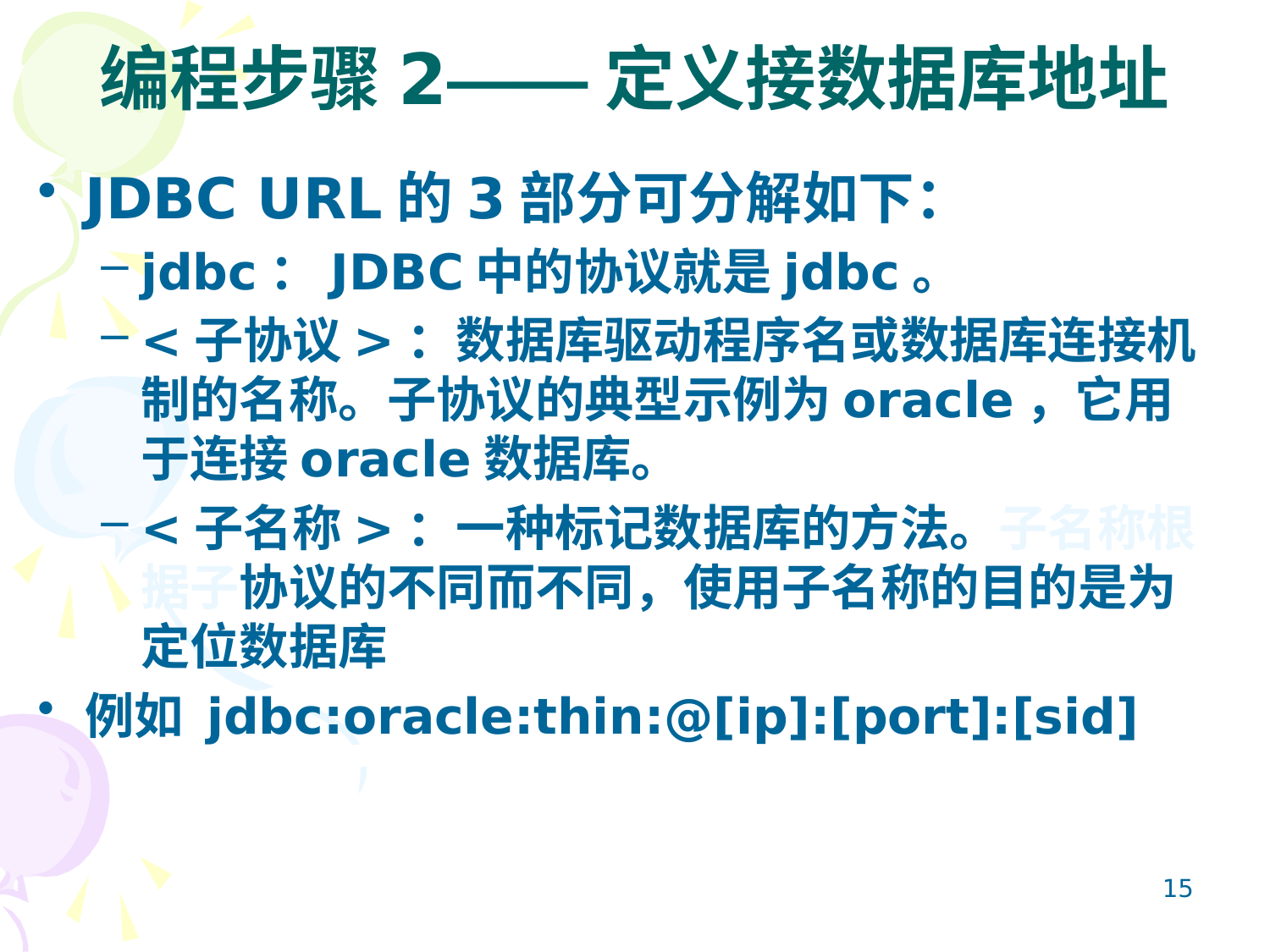

# 编程步骤2——定义接数据库地址
JDBC URL的3部分可分解如下：
jdbc：JDBC中的协议就是jdbc。
<子协议>：数据库驱动程序名或数据库连接机制的名称。子协议的典型示例为oracle，它用于连接oracle数据库。
<子名称>：一种标记数据库的方法。子名称根据子协议的不同而不同，使用子名称的目的是为定位数据库
例如 jdbc:oracle:thin:@[ip]:[port]:[sid]

15